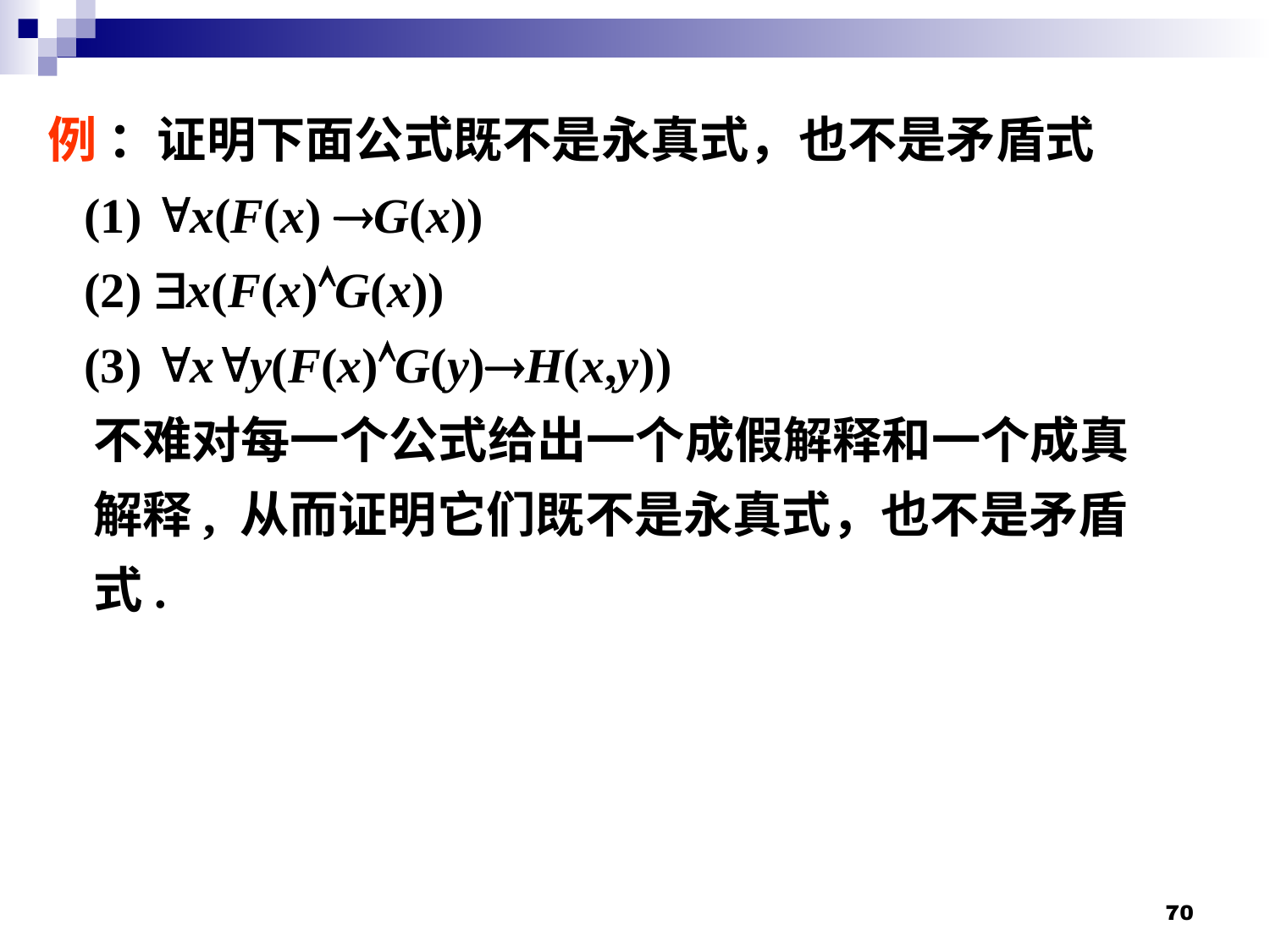

例 ：证明下面公式既不是永真式，也不是矛盾式
   (1) ∀x(F(x) →G(x))
   (2) ∃x(F(x)∧G(x))
   (3) ∀x∀y(F(x)∧G(y)→H(x,y))
   不难对每一个公式给出一个成假解释和一个成真
   解释, 从而证明它们既不是永真式，也不是矛盾
   式.
70